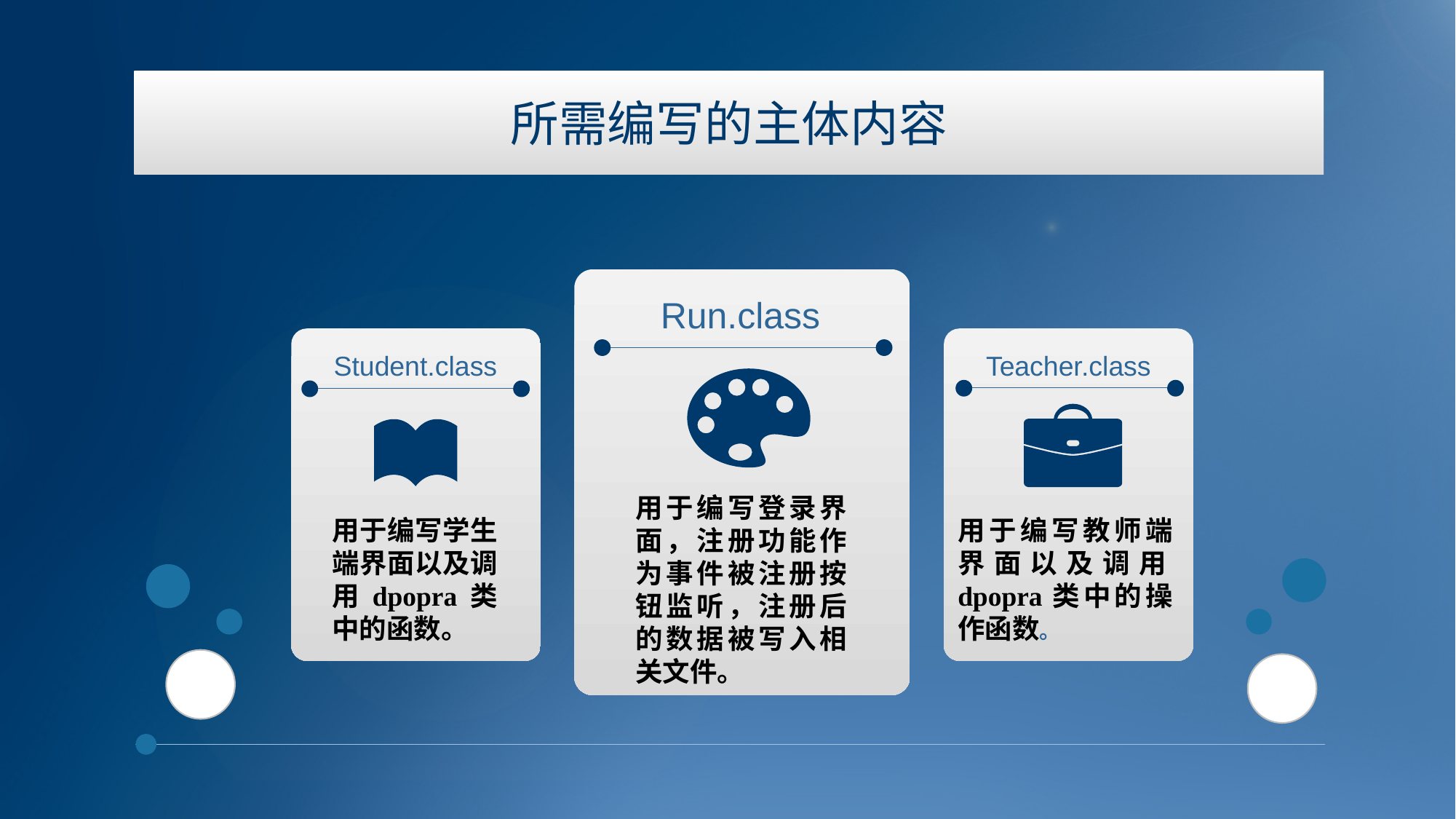

所需编写的主体内容

Run.class

Student.class
Teacher.class

用于编写登录界面，注册功能作为事件被注册按钮监听，注册后的数据被写入相关文件。
用于编写学生端界面以及调用dpopra类中的函数。
用于编写教师端界面以及调用dpopra类中的操作函数。